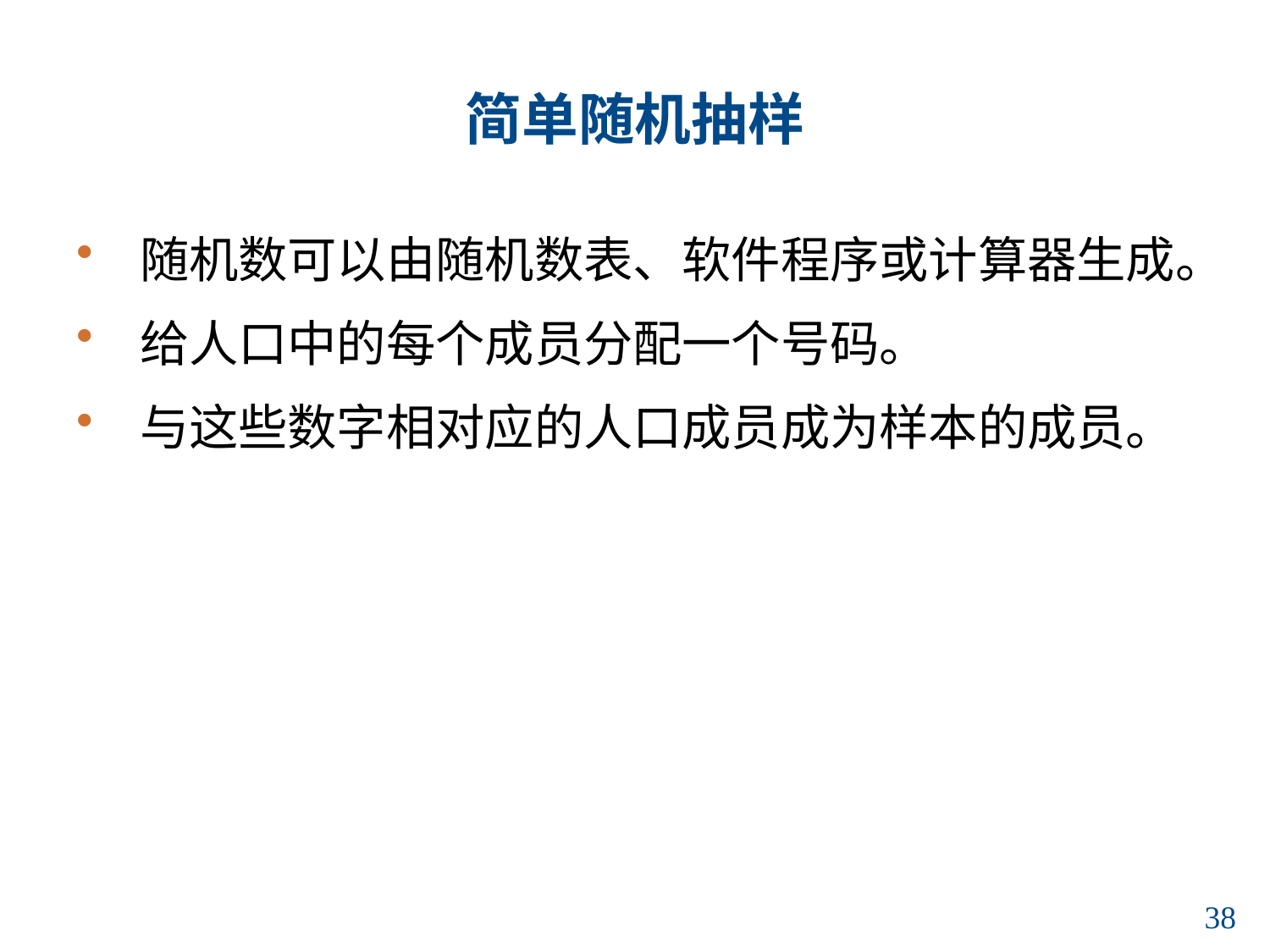

# 简单随机抽样
随机数可以由随机数表、软件程序或计算器生成。
给人口中的每个成员分配一个号码。
与这些数字相对应的人口成员成为样本的成员。
38